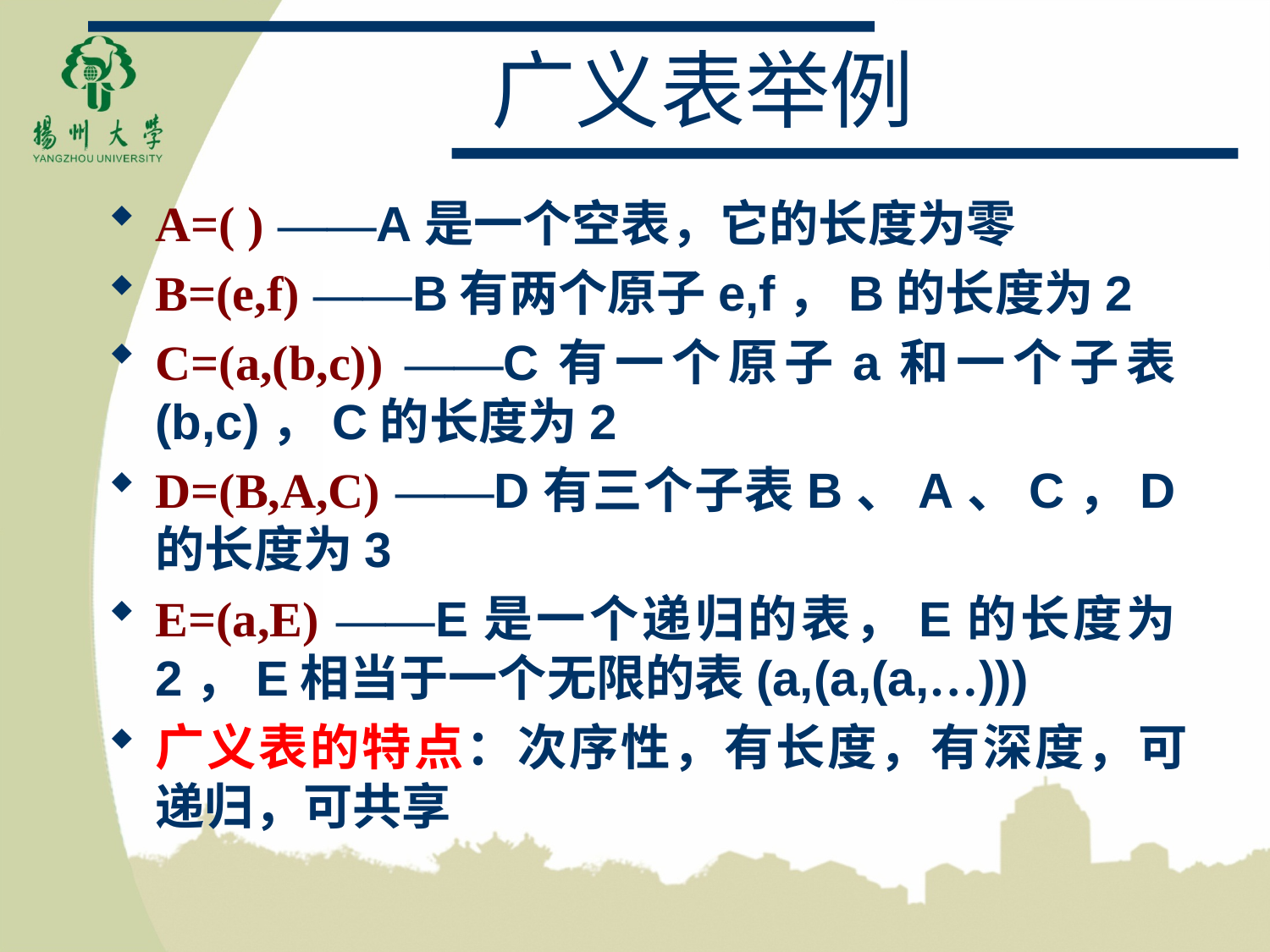

# 广义表举例
A=( ) ——A是一个空表，它的长度为零
B=(e,f) ——B有两个原子e,f，B的长度为2
C=(a,(b,c)) ——C有一个原子a和一个子表(b,c)，C的长度为2
D=(B,A,C) ——D有三个子表B、A、C，D的长度为3
E=(a,E) ——E是一个递归的表，E的长度为2，E相当于一个无限的表(a,(a,(a,…)))
广义表的特点：次序性，有长度，有深度，可递归，可共享